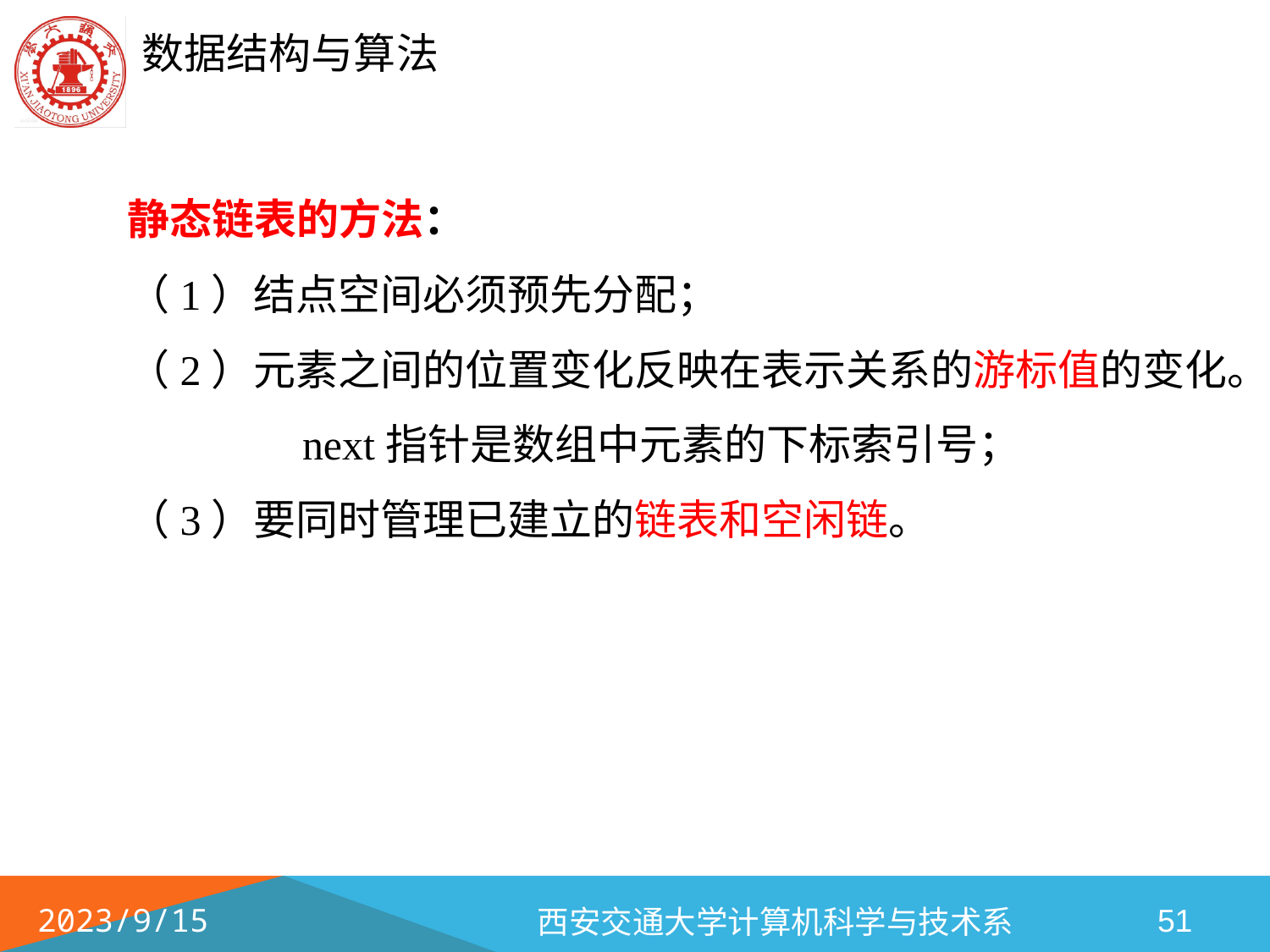

静态链表的方法：
（1）结点空间必须预先分配；
（2）元素之间的位置变化反映在表示关系的游标值的变化。
		next指针是数组中元素的下标索引号；
（3）要同时管理已建立的链表和空闲链。